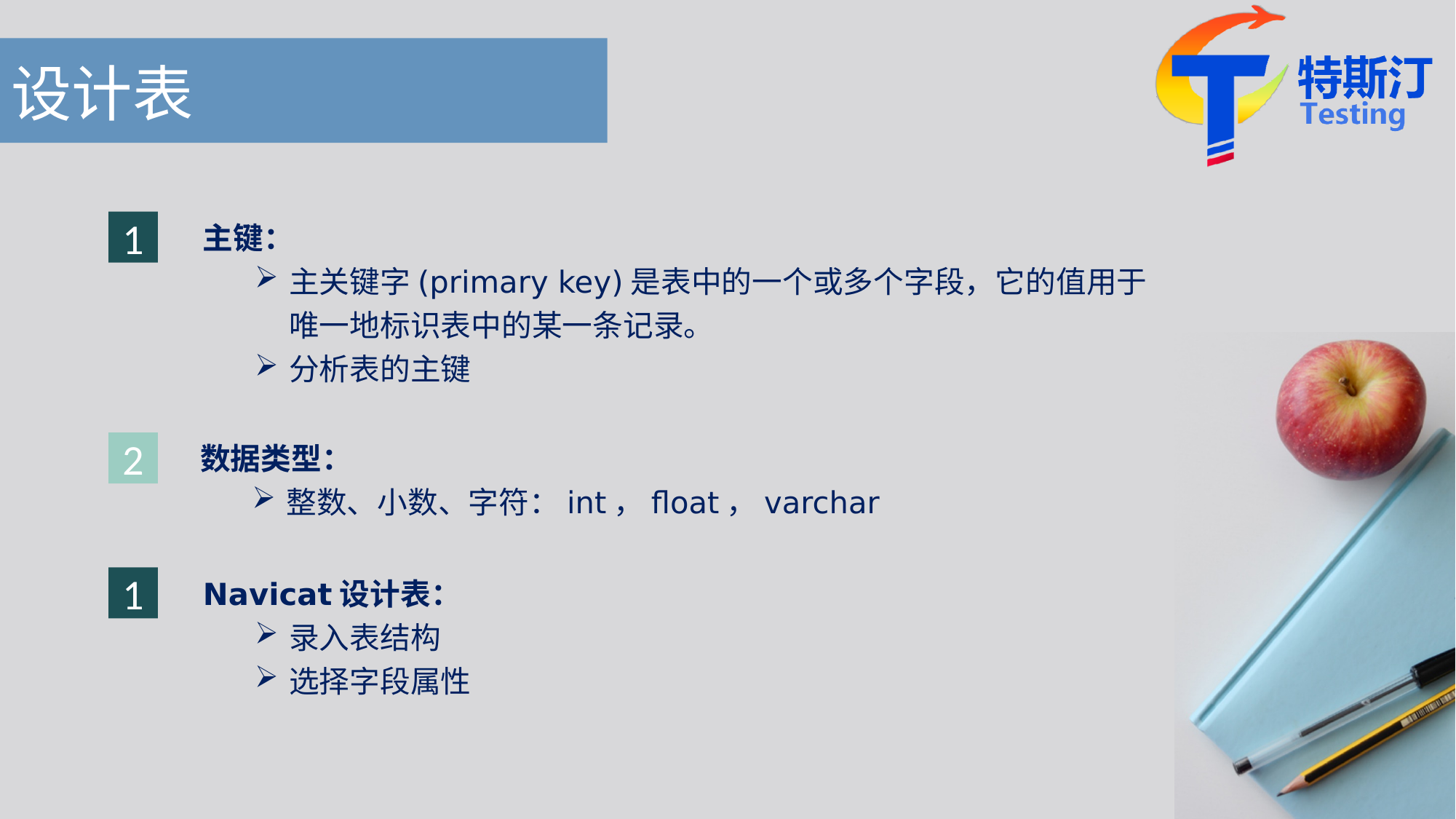

# 设计表
主键：
主关键字(primary key)是表中的一个或多个字段，它的值用于唯一地标识表中的某一条记录。
分析表的主键
1
数据类型：
整数、小数、字符：int，float，varchar
2
Navicat设计表：
录入表结构
选择字段属性
1